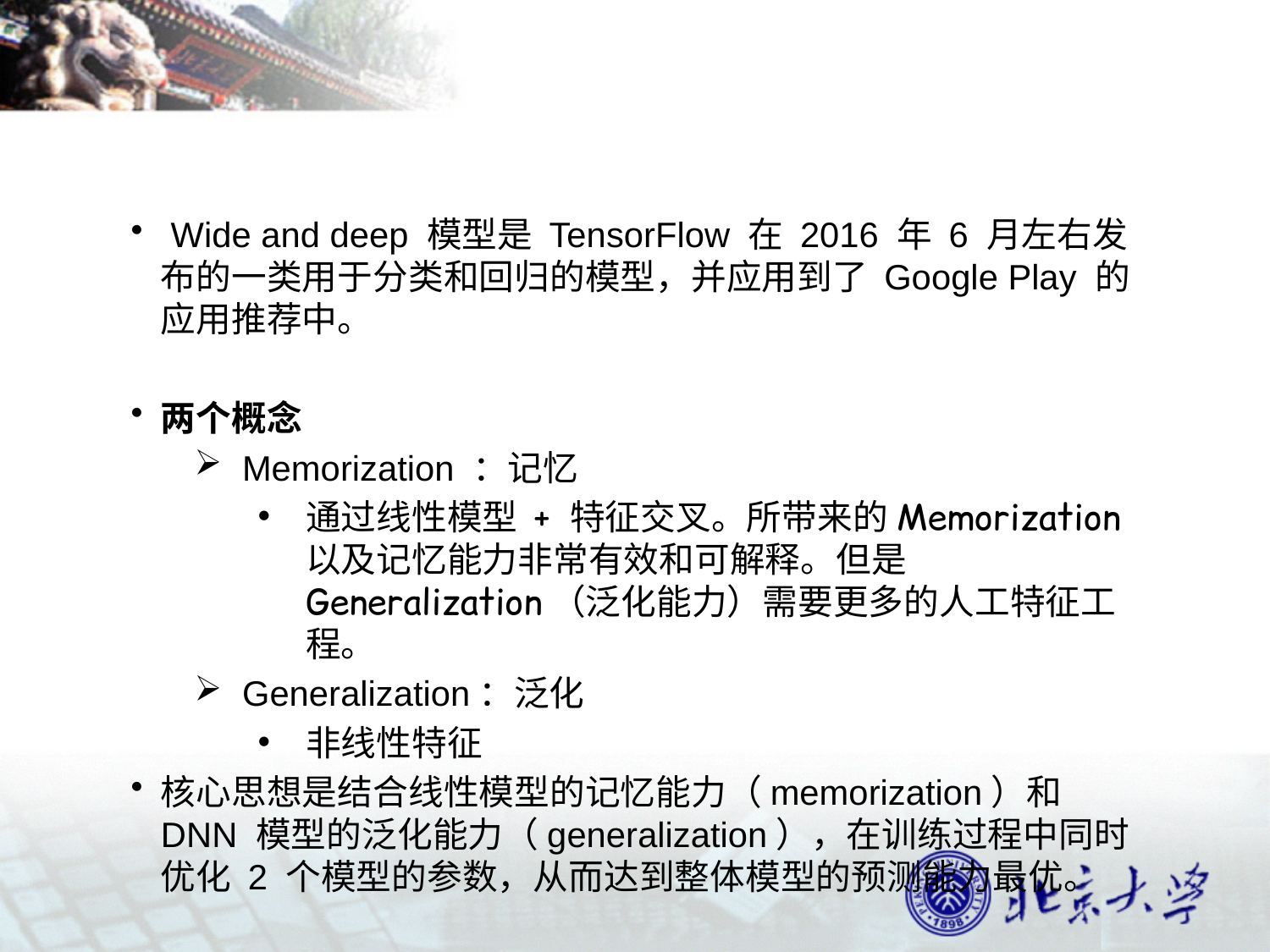

Wide and deep 模型是 TensorFlow 在 2016 年 6 月左右发布的一类用于分类和回归的模型，并应用到了 Google Play 的应用推荐中。

两个概念
Memorization ：记忆
通过线性模型 + 特征交叉。所带来的Memorization以及记忆能力非常有效和可解释。但是Generalization（泛化能力）需要更多的人工特征工程。
Generalization：泛化
非线性特征
核心思想是结合线性模型的记忆能力（memorization）和 DNN 模型的泛化能力（generalization），在训练过程中同时优化 2 个模型的参数，从而达到整体模型的预测能力最优。